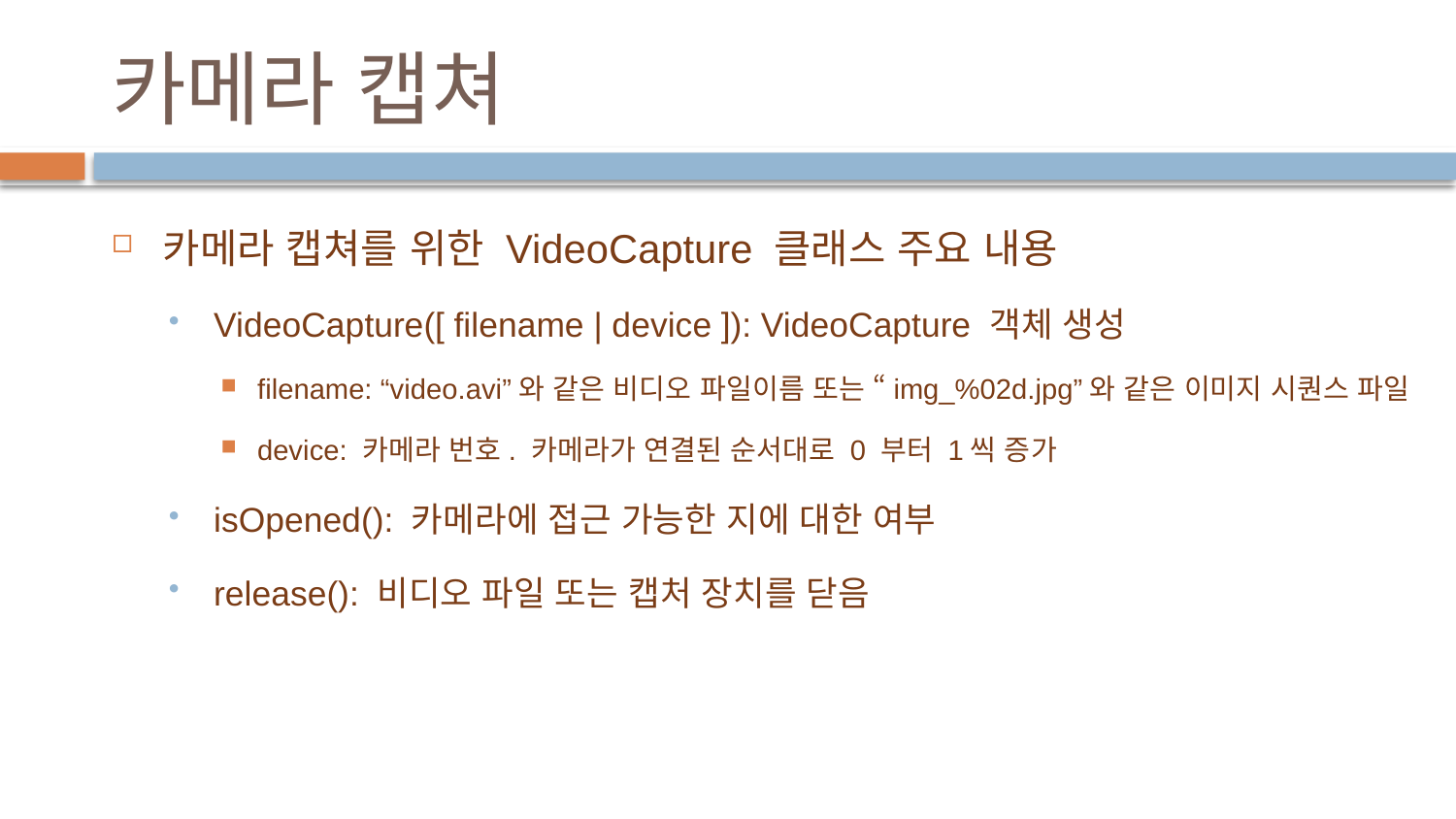

# 카메라 캡쳐
카메라 캡쳐를 위한 VideoCapture 클래스 주요 내용
VideoCapture([ filename | device ]): VideoCapture 객체 생성
filename: “video.avi”와 같은 비디오 파일이름 또는 “img_%02d.jpg”와 같은 이미지 시퀀스 파일
device: 카메라 번호. 카메라가 연결된 순서대로 0 부터 1씩 증가
isOpened(): 카메라에 접근 가능한 지에 대한 여부
release(): 비디오 파일 또는 캡처 장치를 닫음